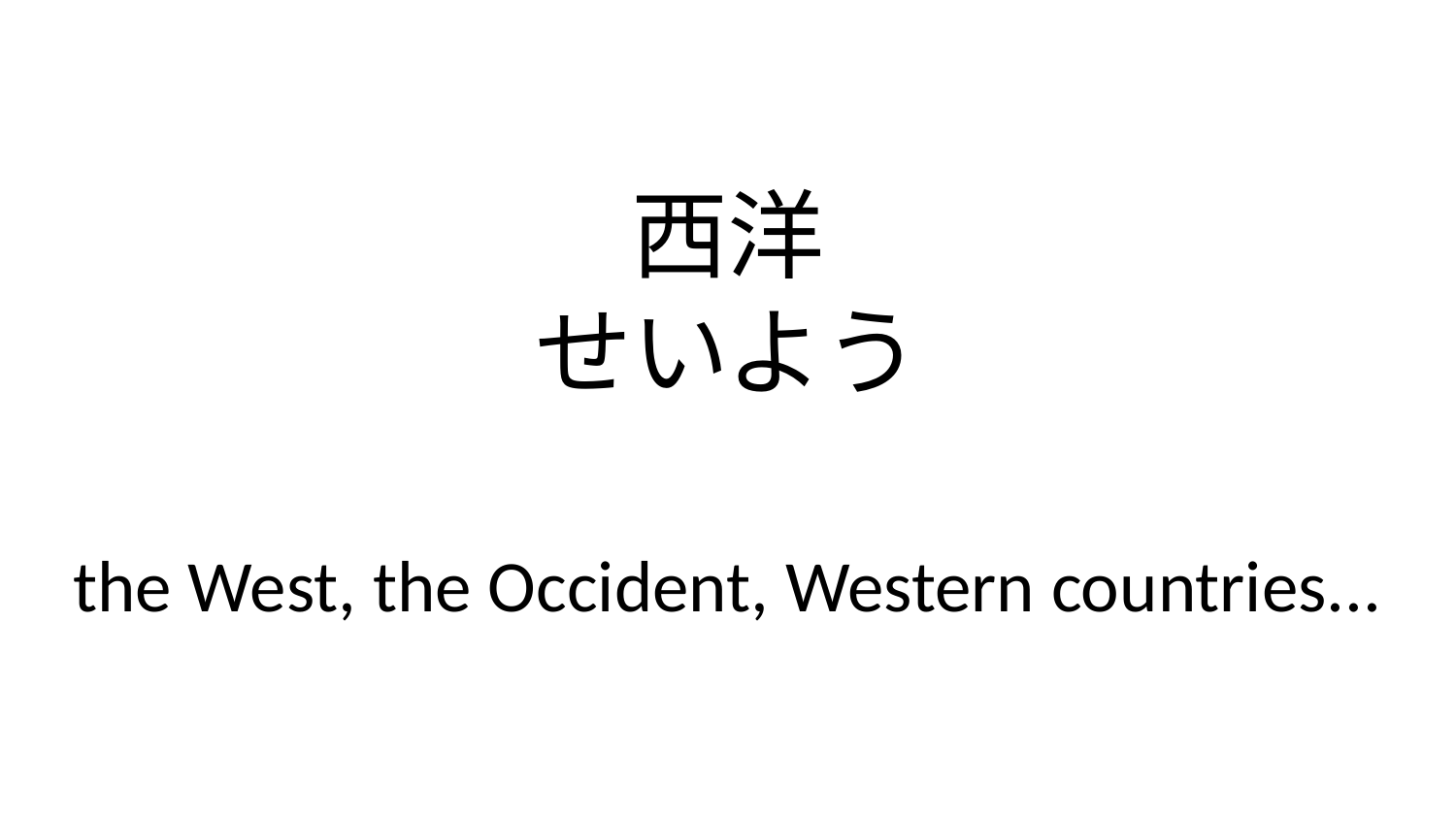

西洋
せいよう
the West, the Occident, Western countries...